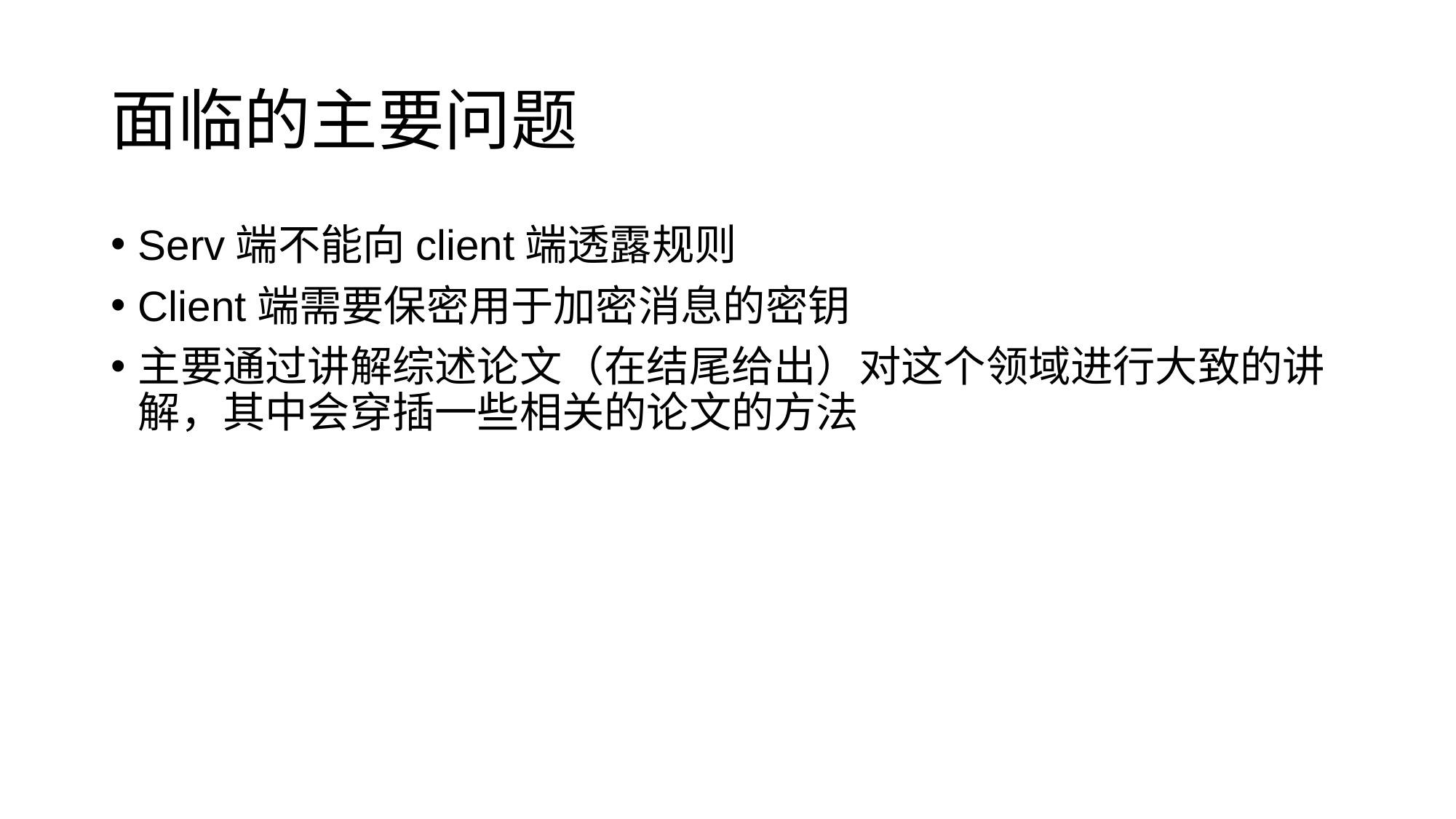

# 面临的主要问题
Serv端不能向client端透露规则
Client端需要保密用于加密消息的密钥
主要通过讲解综述论文（在结尾给出）对这个领域进行大致的讲解，其中会穿插一些相关的论文的方法